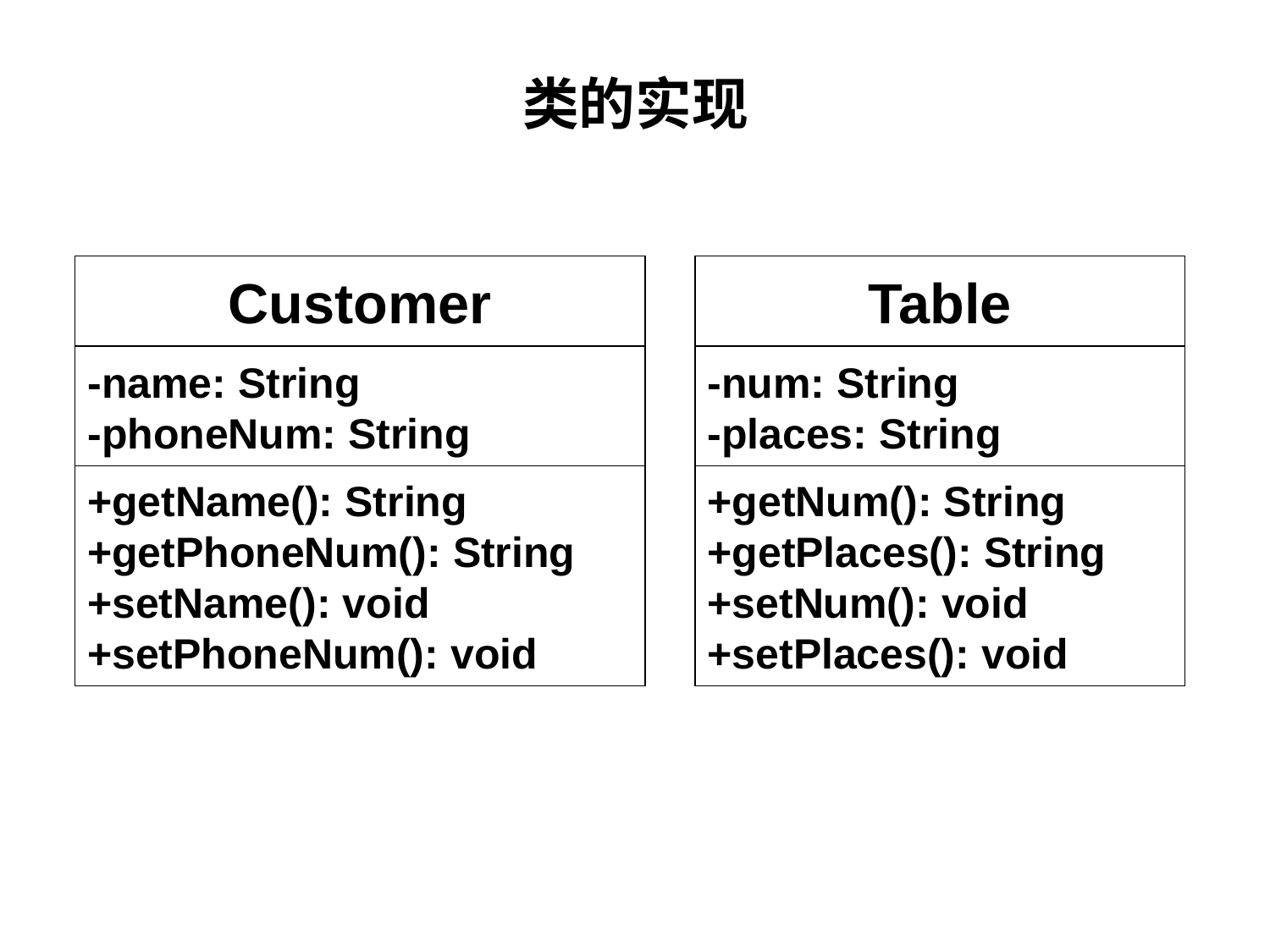

# 类的实现
Table
Customer
-num: String
-places: String
-name: String
-phoneNum: String
+getNum(): String
+getPlaces(): String
+setNum(): void
+setPlaces(): void
+getName(): String
+getPhoneNum(): String
+setName(): void
+setPhoneNum(): void